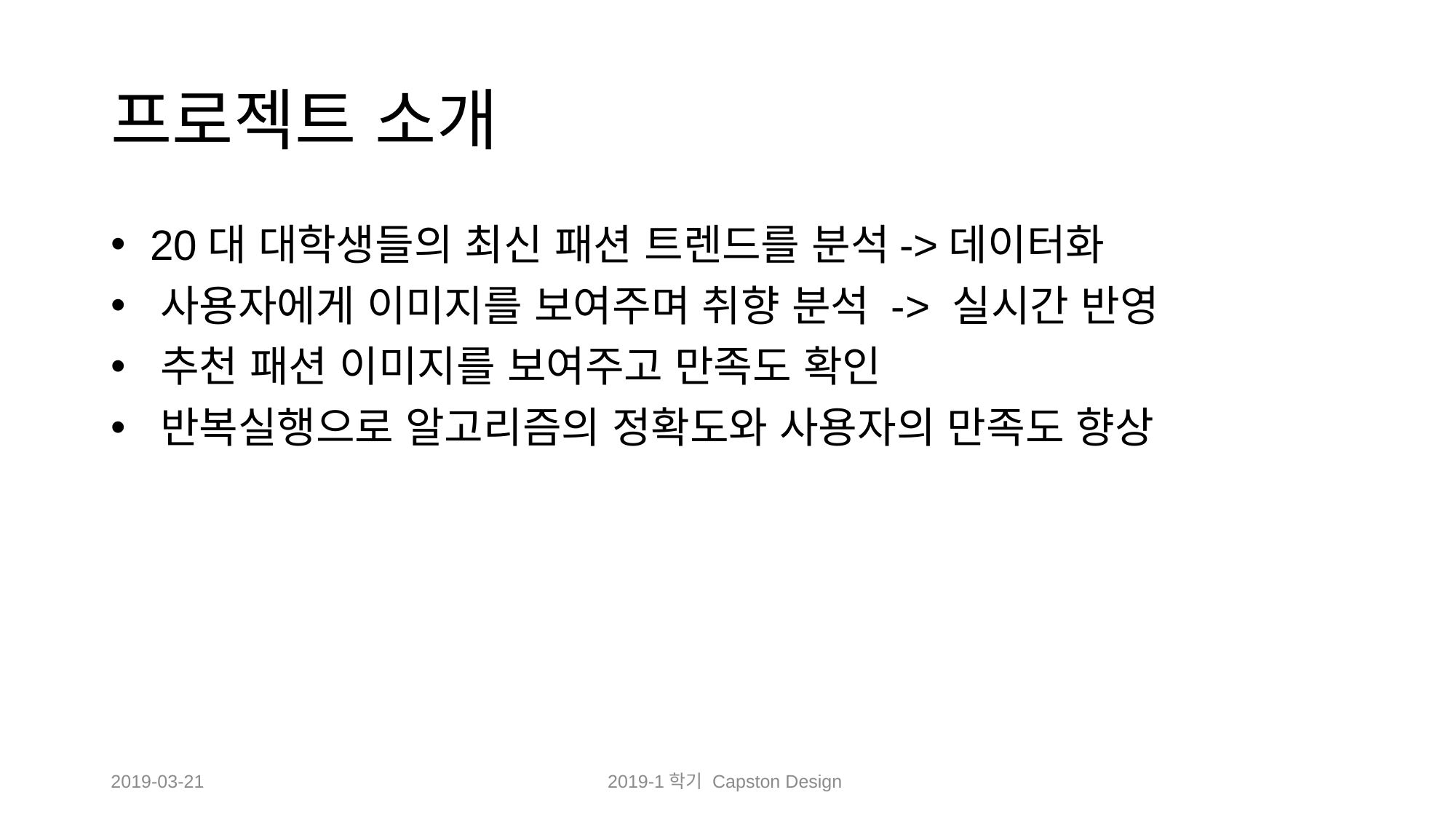

# 프로젝트 소개
 20대 대학생들의 최신 패션 트렌드를 분석->데이터화
 사용자에게 이미지를 보여주며 취향 분석 -> 실시간 반영
 추천 패션 이미지를 보여주고 만족도 확인
 반복실행으로 알고리즘의 정확도와 사용자의 만족도 향상

2019-03-21
2019-1학기 Capston Design